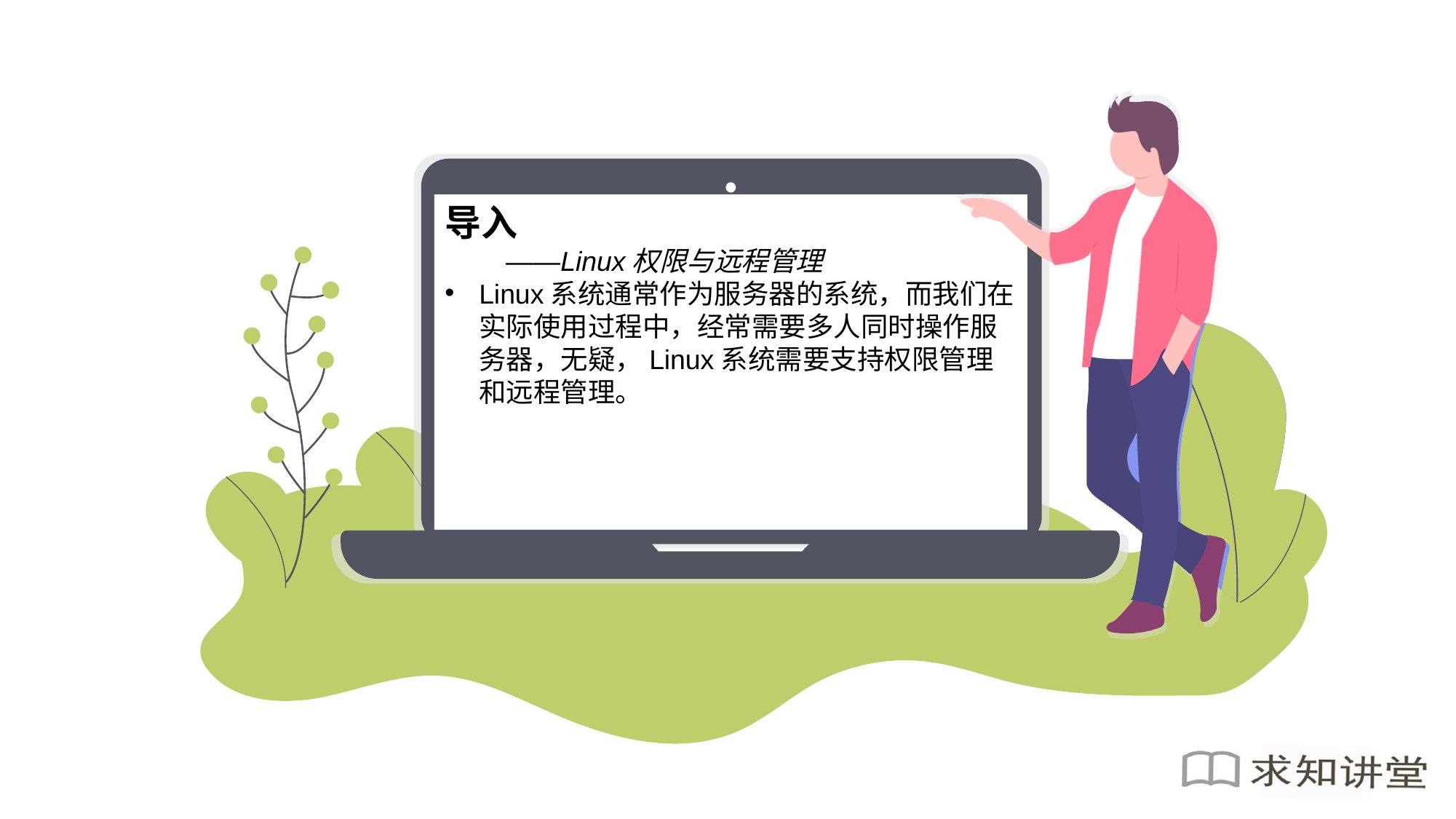

导入
        ——Linux权限与远程管理
Linux系统通常作为服务器的系统，而我们在实际使用过程中，经常需要多人同时操作服务器，无疑，Linux系统需要支持权限管理和远程管理。